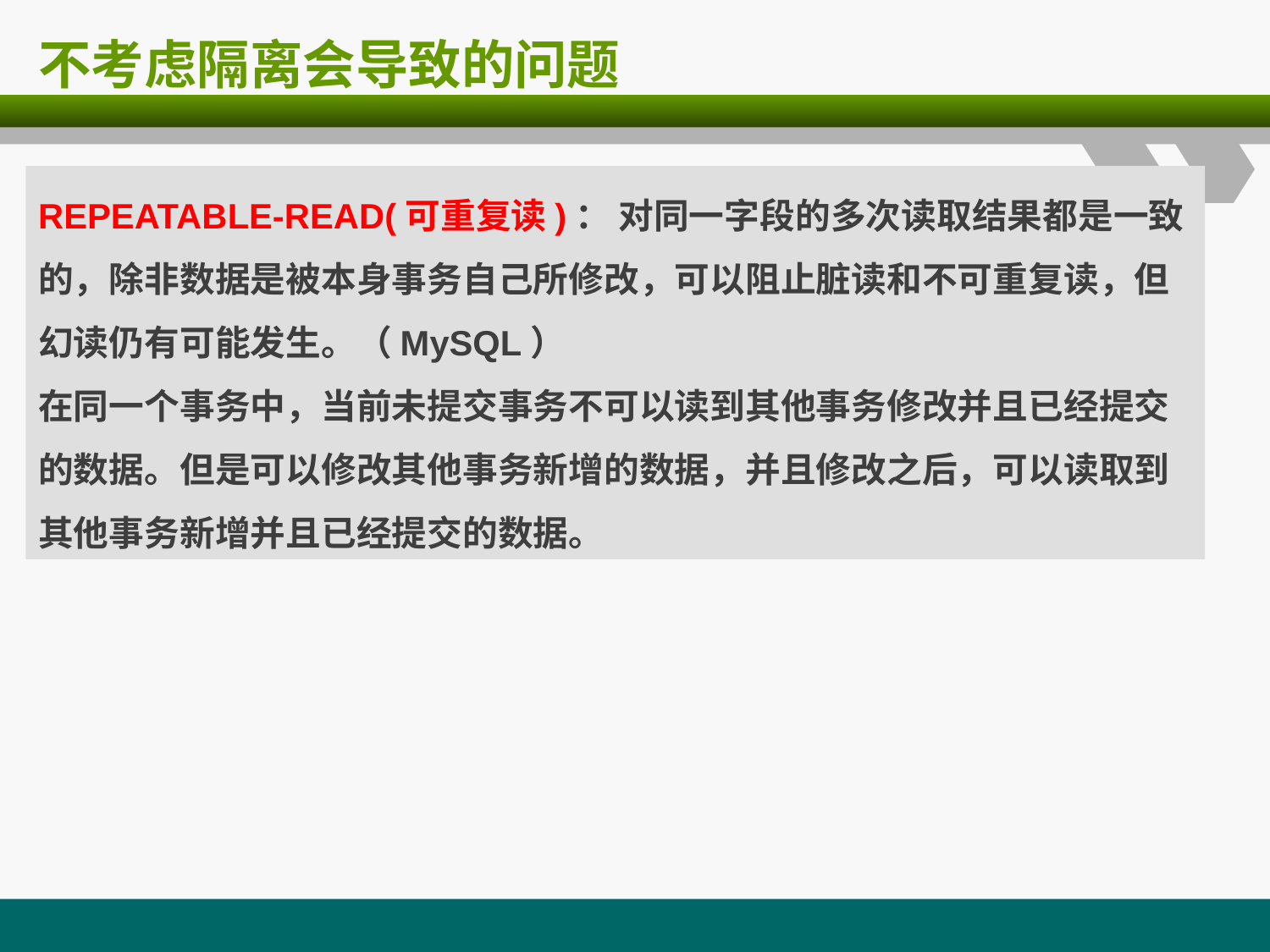

# 不考虑隔离会导致的问题
REPEATABLE-READ(可重复读)： 对同一字段的多次读取结果都是一致的，除非数据是被本身事务自己所修改，可以阻止脏读和不可重复读，但幻读仍有可能发生。（MySQL）
在同一个事务中，当前未提交事务不可以读到其他事务修改并且已经提交的数据。但是可以修改其他事务新增的数据，并且修改之后，可以读取到其他事务新增并且已经提交的数据。